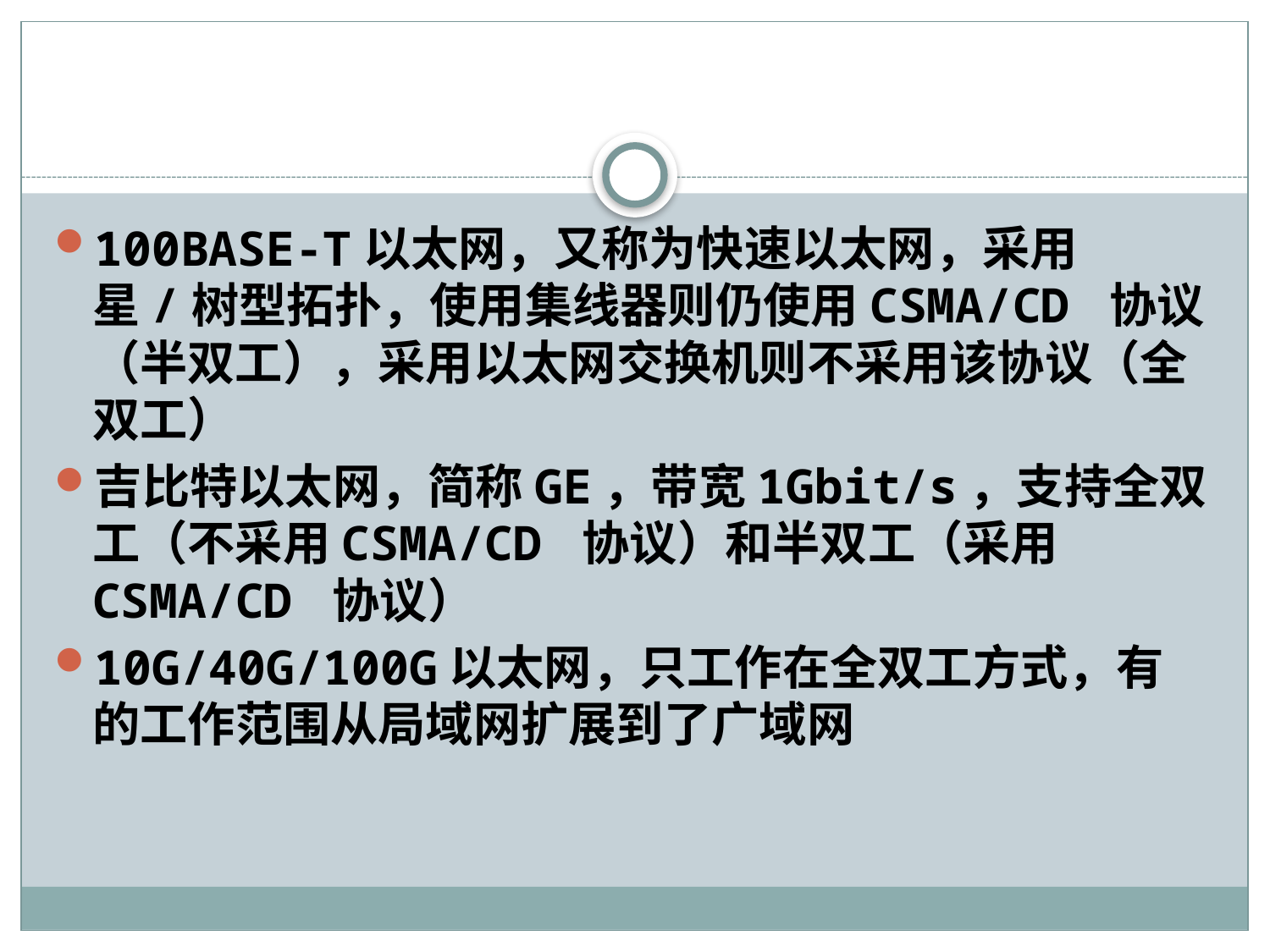

#
100BASE-T以太网，又称为快速以太网，采用星/树型拓扑，使用集线器则仍使用CSMA/CD 协议（半双工），采用以太网交换机则不采用该协议（全双工）
吉比特以太网，简称GE，带宽1Gbit/s，支持全双工（不采用CSMA/CD 协议）和半双工（采用CSMA/CD 协议）
10G/40G/100G以太网，只工作在全双工方式，有的工作范围从局域网扩展到了广域网